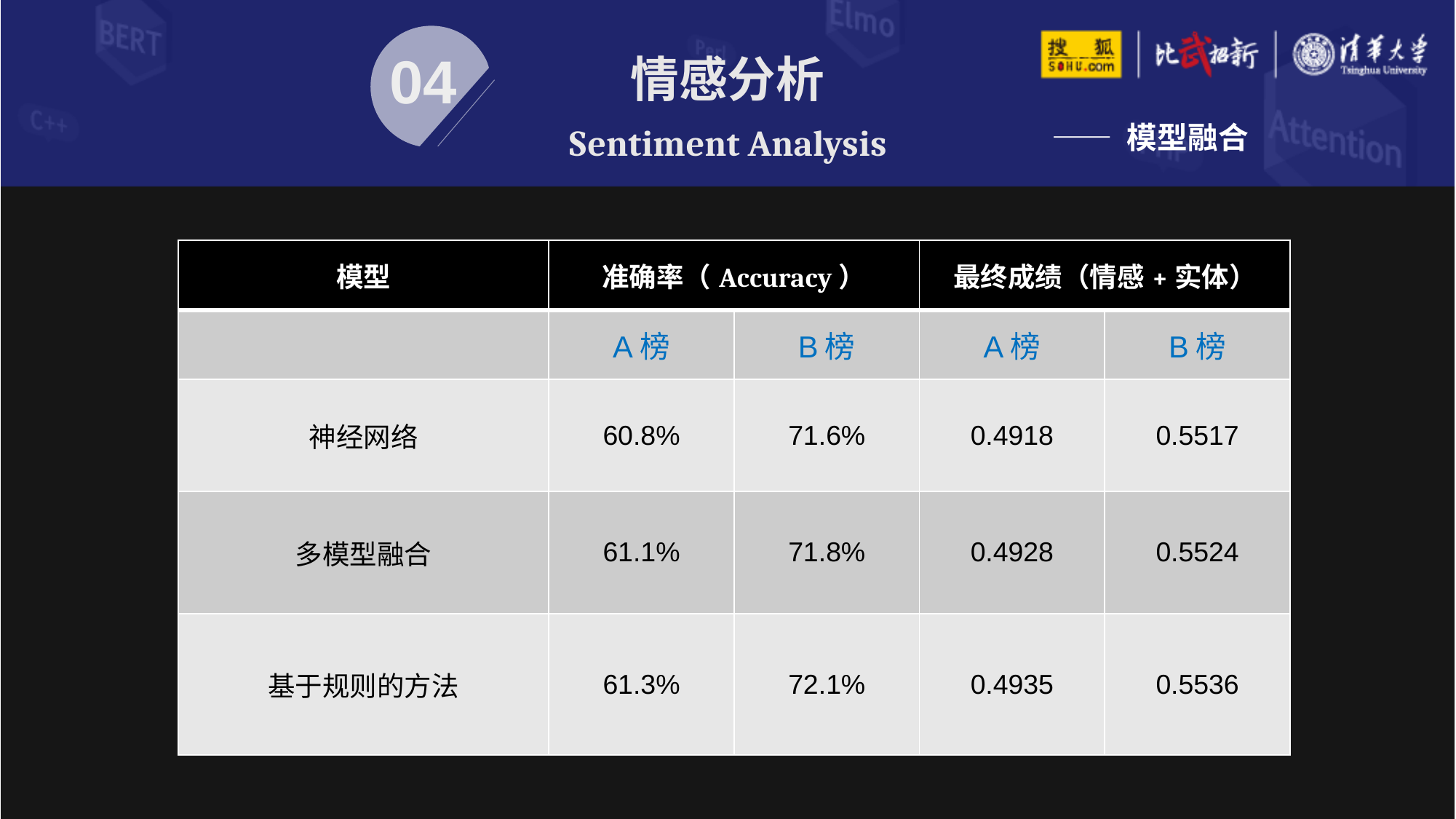

情感分析
Sentiment Analysis
04
—— 模型融合
| 模型 | 准确率（Accuracy） |  | 最终成绩（情感+实体） |  |
| --- | --- | --- | --- | --- |
|  | A榜 | B榜 | A榜 | B榜 |
| 神经网络 | 60.8% | 71.6% | 0.4918 | 0.5517 |
| 多模型融合 | 61.1% | 71.8% | 0.4928 | 0.5524 |
| 基于规则的方法 | 61.3% | 72.1% | 0.4935 | 0.5536 |